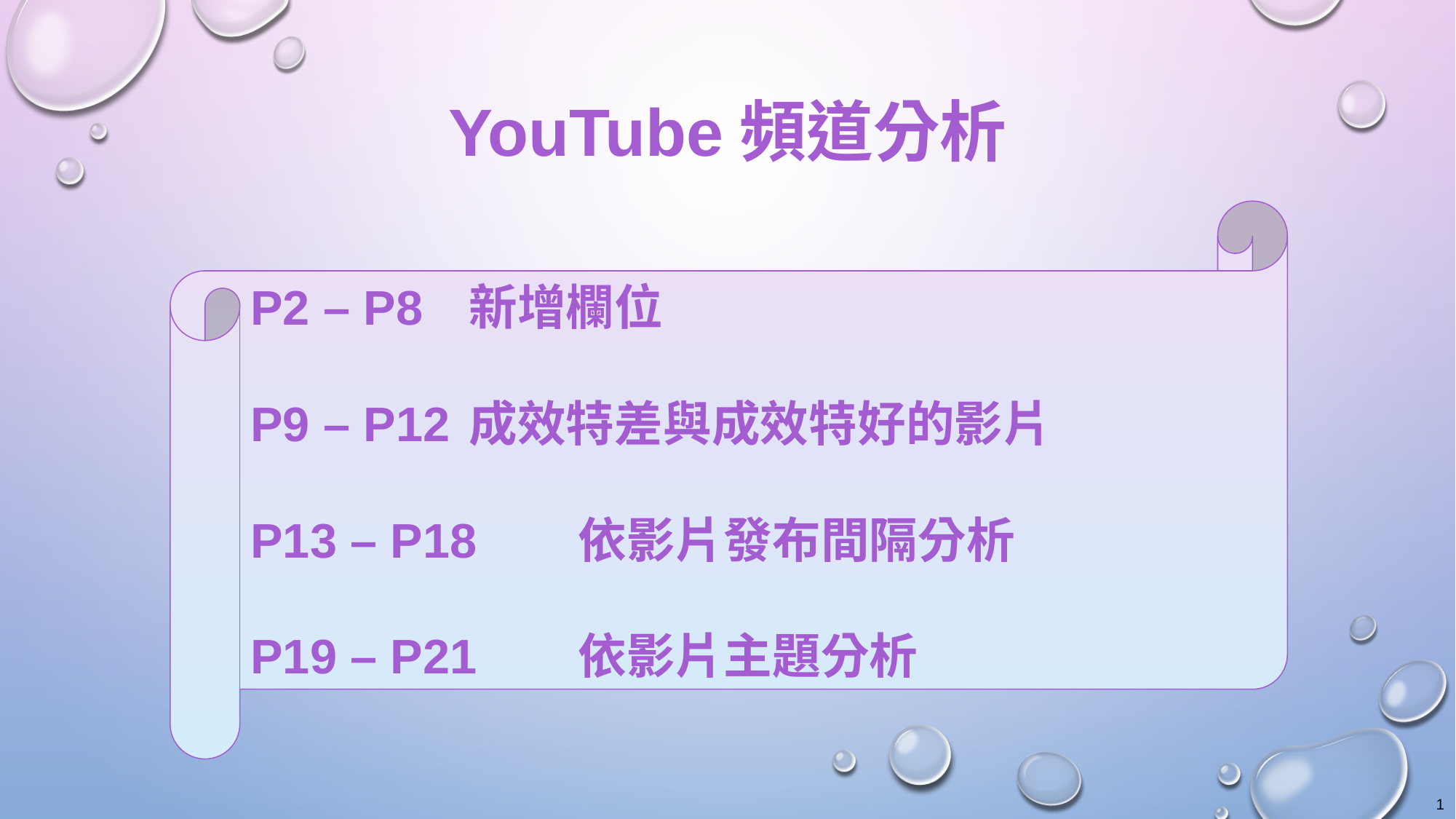

YouTube頻道分析
P2 – P8	新增欄位

P9 – P12	成效特差與成效特好的影片

P13 – P18	依影片發布間隔分析

P19 – P21	依影片主題分析
1